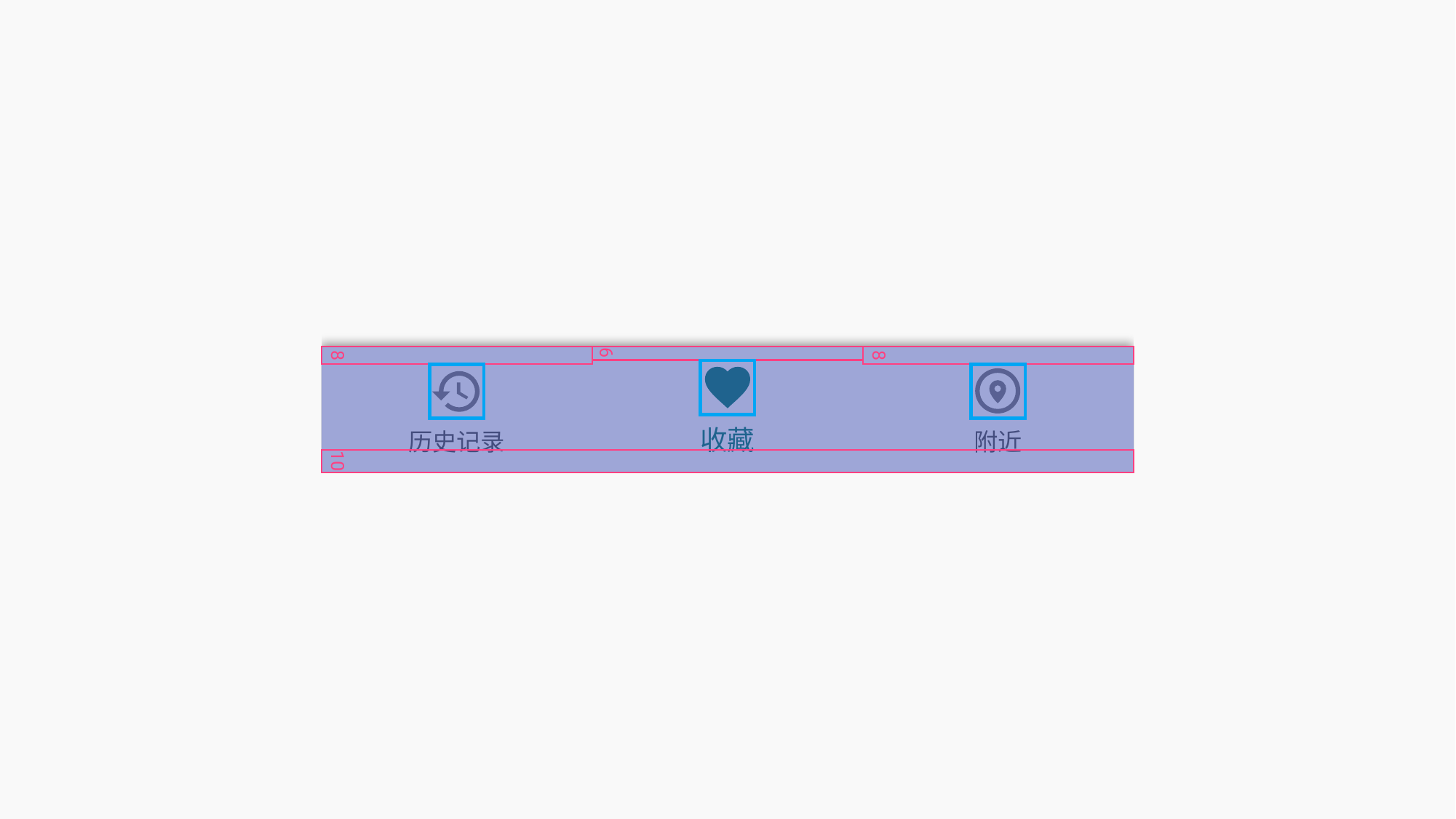

6
8
8
10

收藏
历史记录
附近